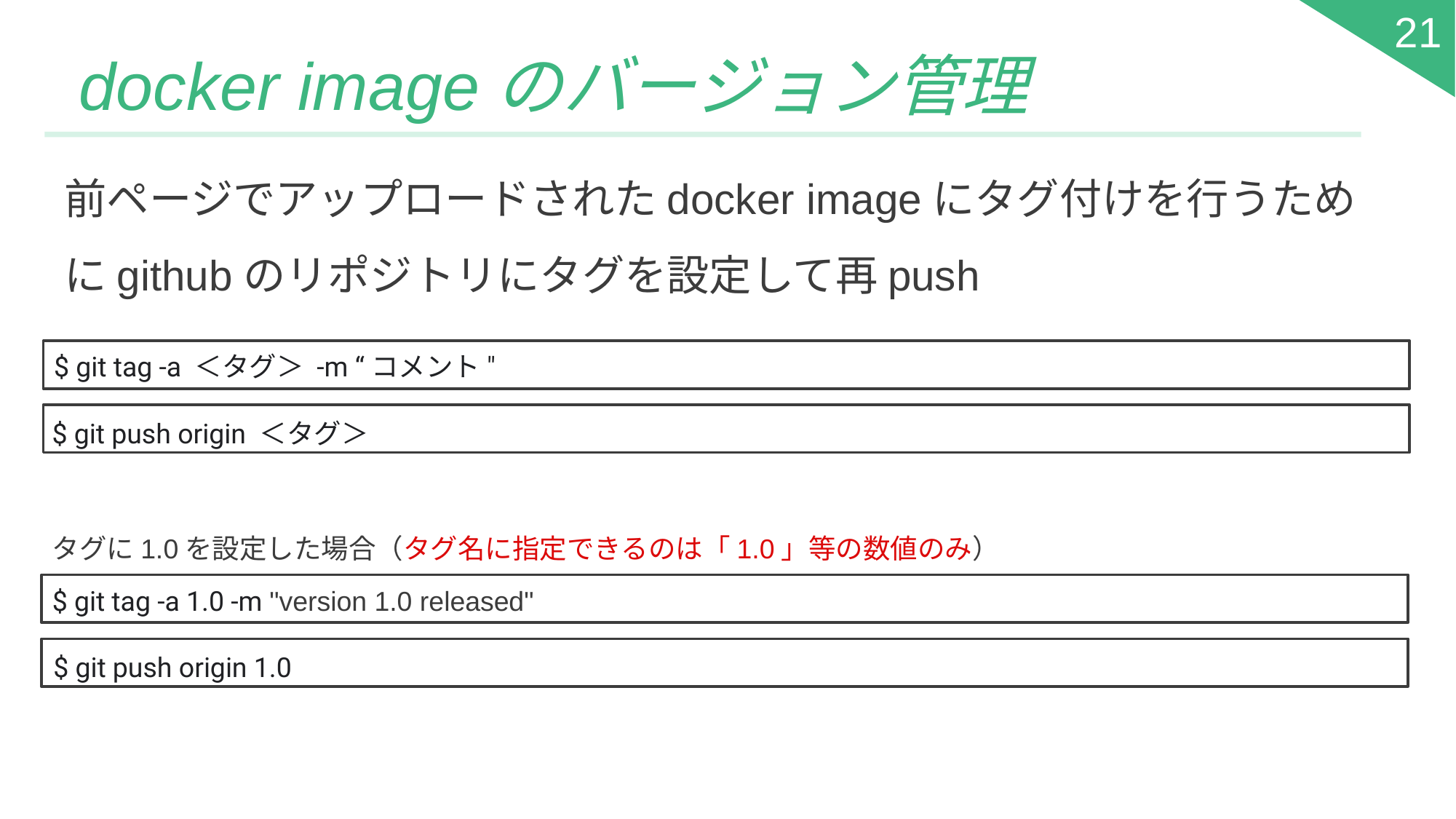

21
# docker imageのバージョン管理
前ページでアップロードされたdocker imageにタグ付けを行うためにgithubのリポジトリにタグを設定して再push

$ git tag -a ＜タグ＞ -m “コメント"

$ git push origin ＜タグ＞
タグに1.0を設定した場合（タグ名に指定できるのは「1.0」等の数値のみ）

$ git tag -a 1.0 -m "version 1.0 released"

$ git push origin 1.0